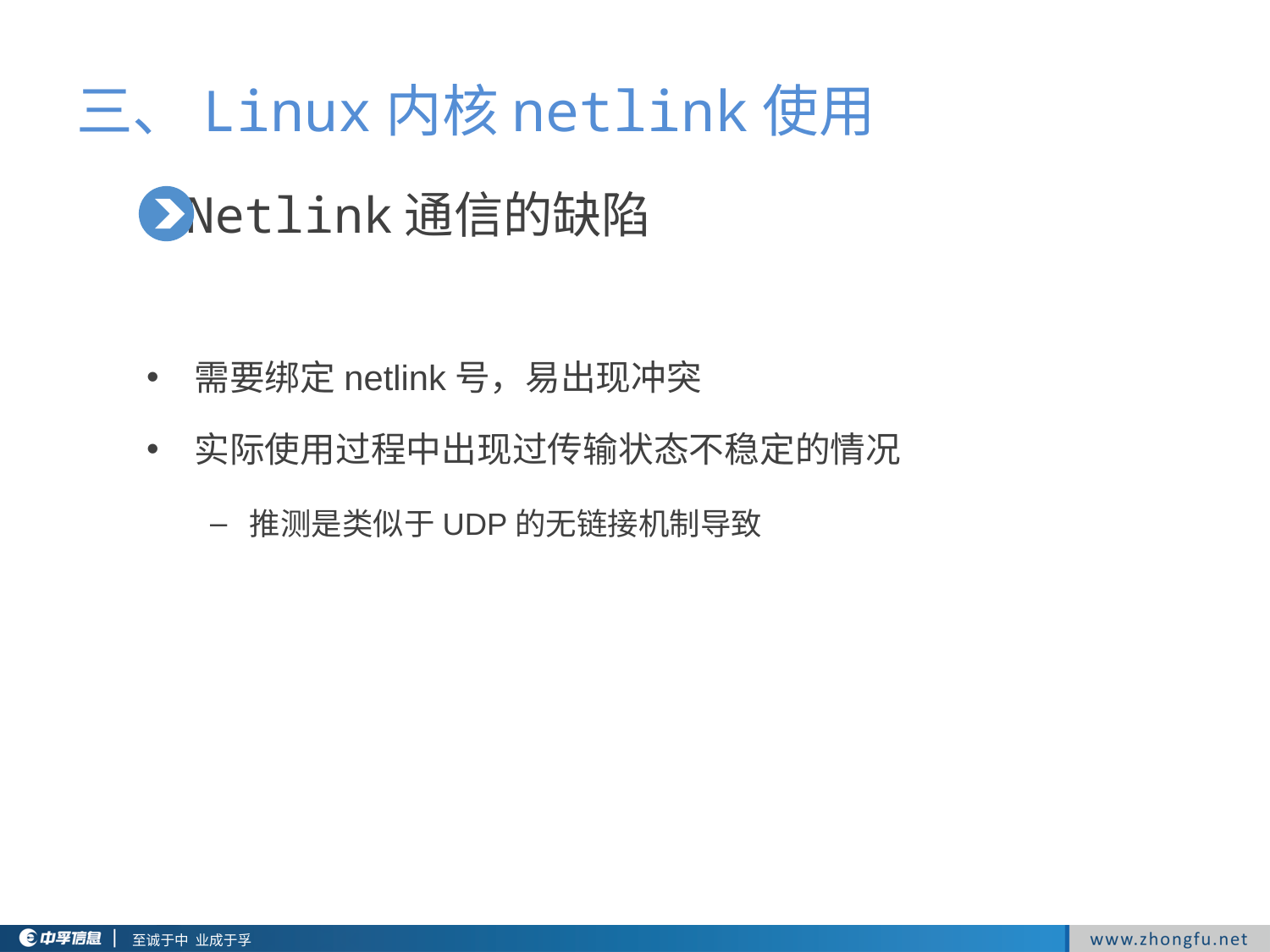

三、Linux内核netlink使用
Netlink通信的缺陷

需要绑定netlink号，易出现冲突
实际使用过程中出现过传输状态不稳定的情况
推测是类似于UDP的无链接机制导致